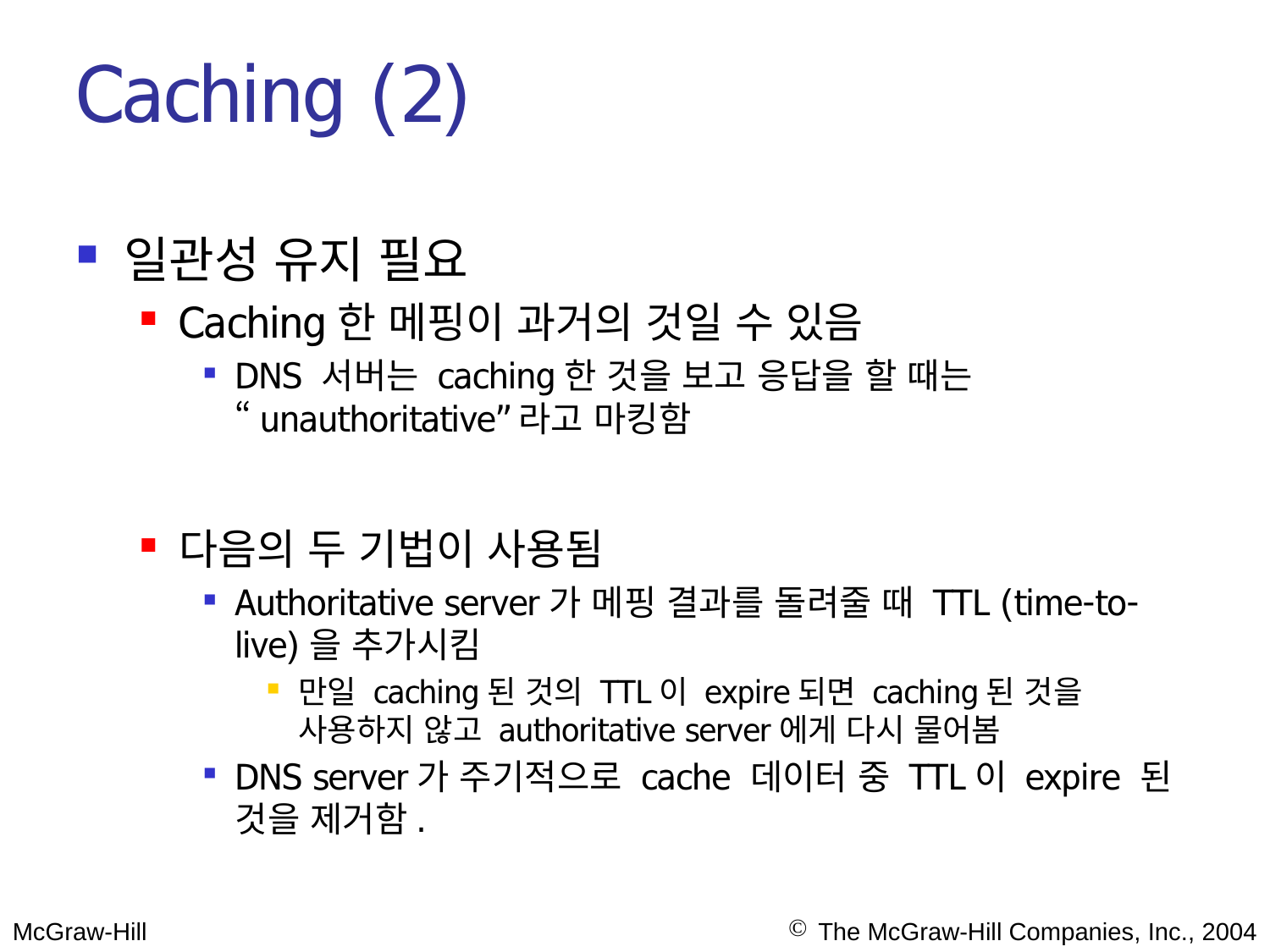

# Caching (2)
일관성 유지 필요
Caching한 메핑이 과거의 것일 수 있음
DNS 서버는 caching한 것을 보고 응답을 할 때는 “unauthoritative”라고 마킹함

다음의 두 기법이 사용됨
Authoritative server가 메핑 결과를 돌려줄 때 TTL (time-to-live)을 추가시킴
만일 caching된 것의 TTL이 expire되면 caching된 것을 사용하지 않고 authoritative server에게 다시 물어봄
DNS server가 주기적으로 cache 데이터 중 TTL이 expire 된 것을 제거함.